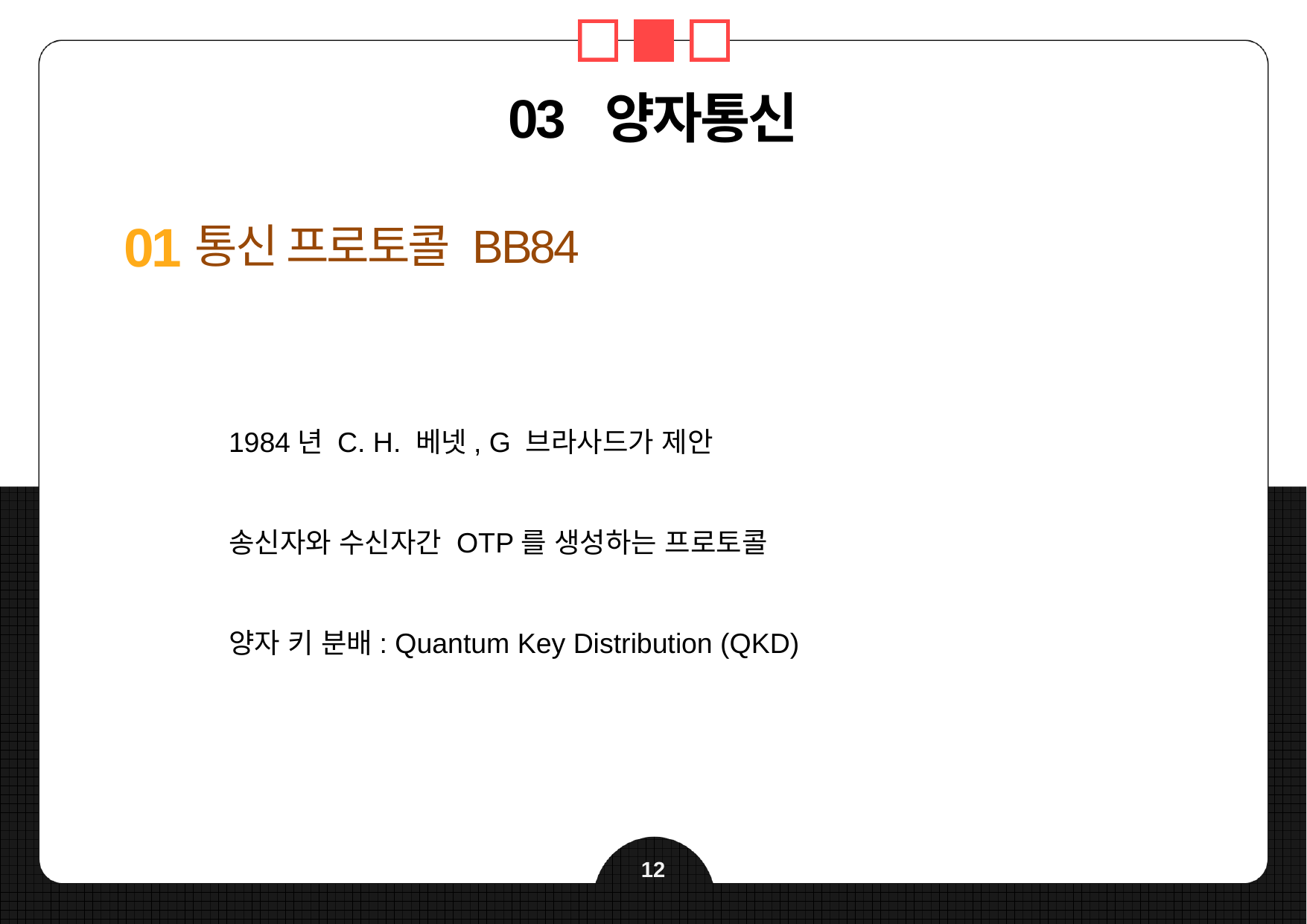

03  양자통신
01
통신 프로토콜 BB84
1984년 C. H. 베넷, G 브라사드가 제안
송신자와 수신자간 OTP를 생성하는 프로토콜
양자 키 분배: Quantum Key Distribution (QKD)
12